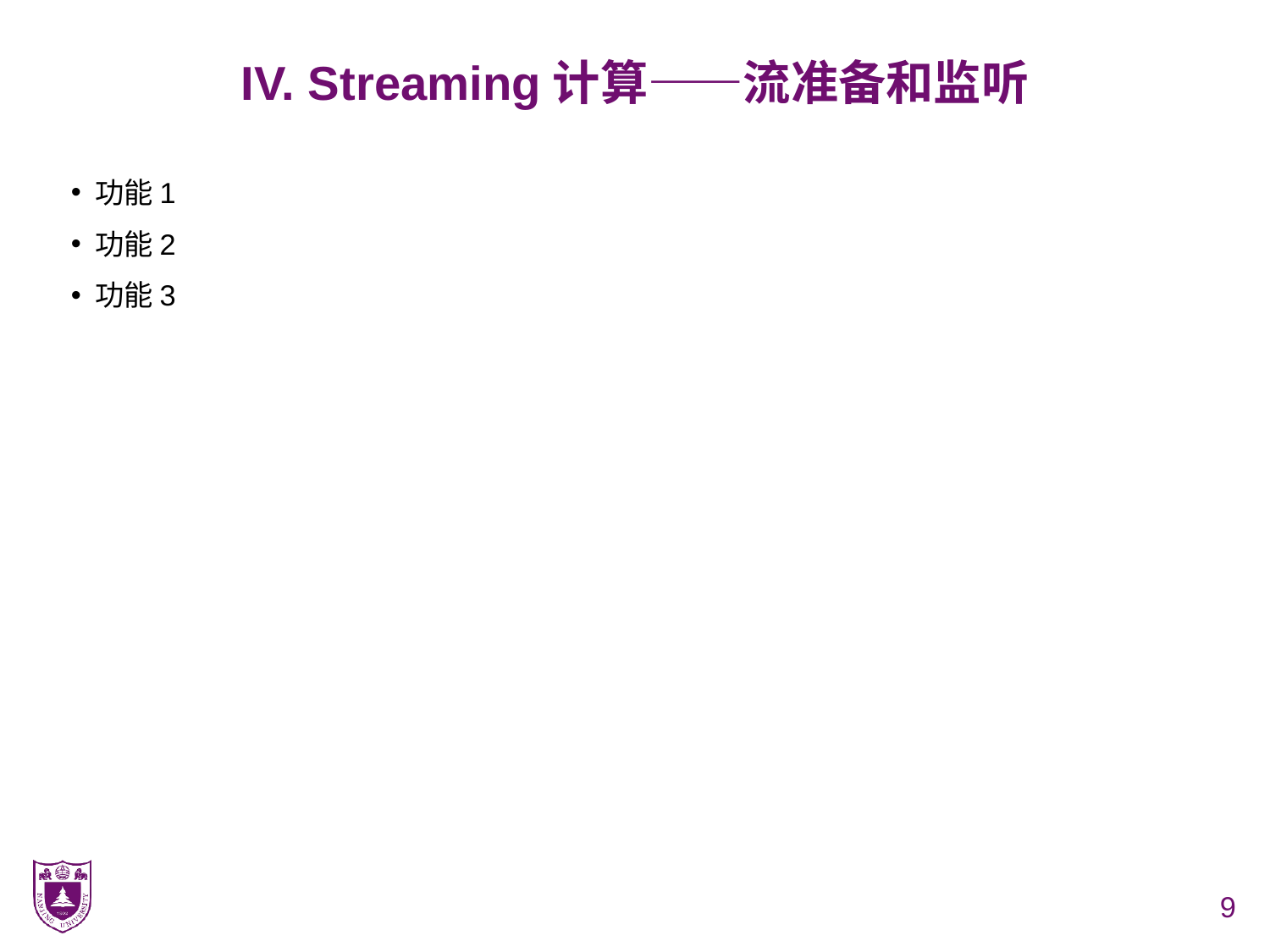

# IV. Streaming计算——流准备和监听
功能1
功能2
功能3

9